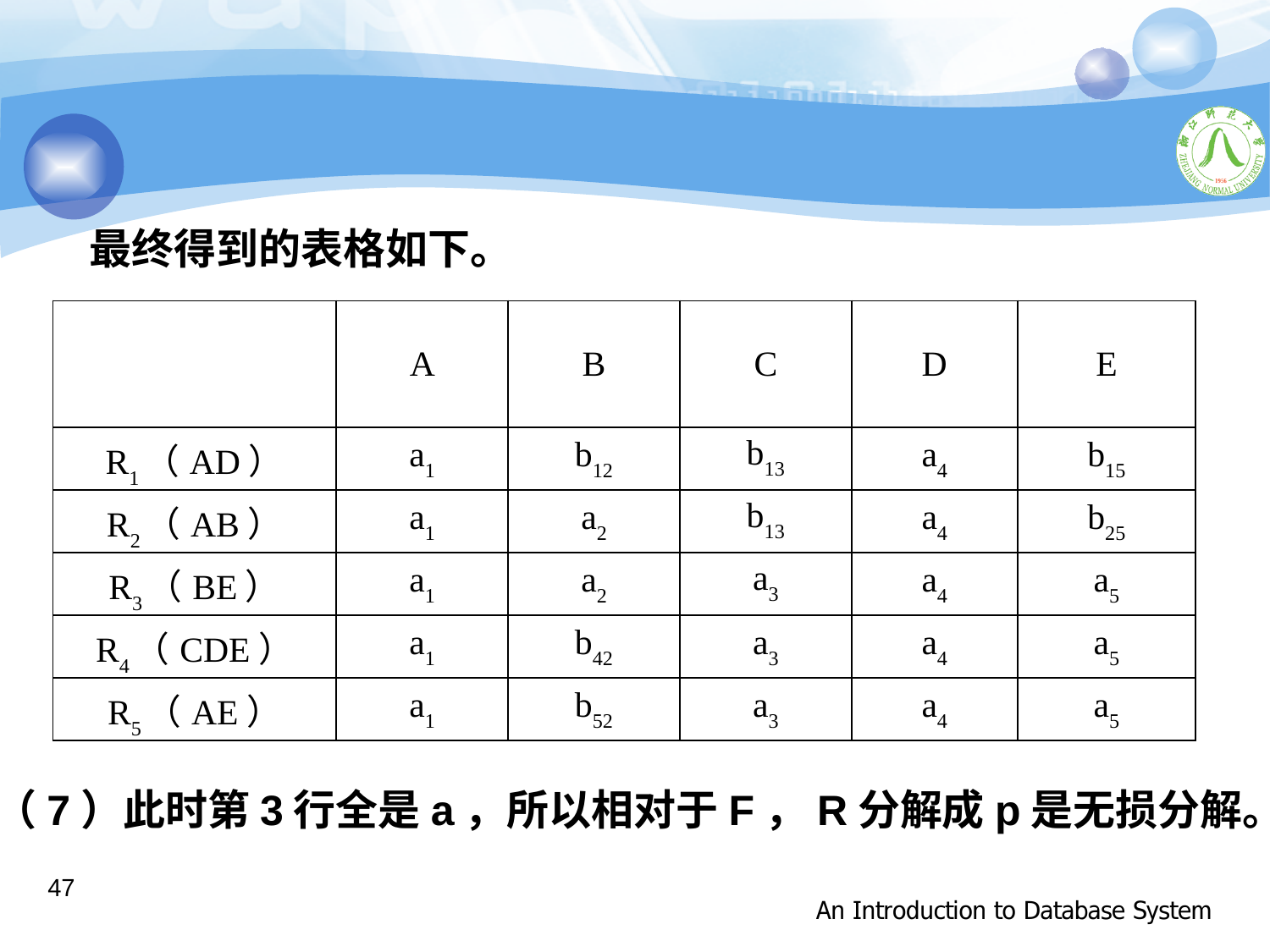

最终得到的表格如下。
|  | A | B | C | D | E |
| --- | --- | --- | --- | --- | --- |
| R1（AD） | a1 | b12 | b13 | a4 | b15 |
| R2（AB） | a1 | a2 | b13 | a4 | b25 |
| R3（BE） | a1 | a2 | a3 | a4 | a5 |
| R4（CDE） | a1 | b42 | a3 | a4 | a5 |
| R5（AE） | a1 | b52 | a3 | a4 | a5 |
（7）此时第3行全是a，所以相对于F，R分解成p是无损分解。
47
An Introduction to Database System